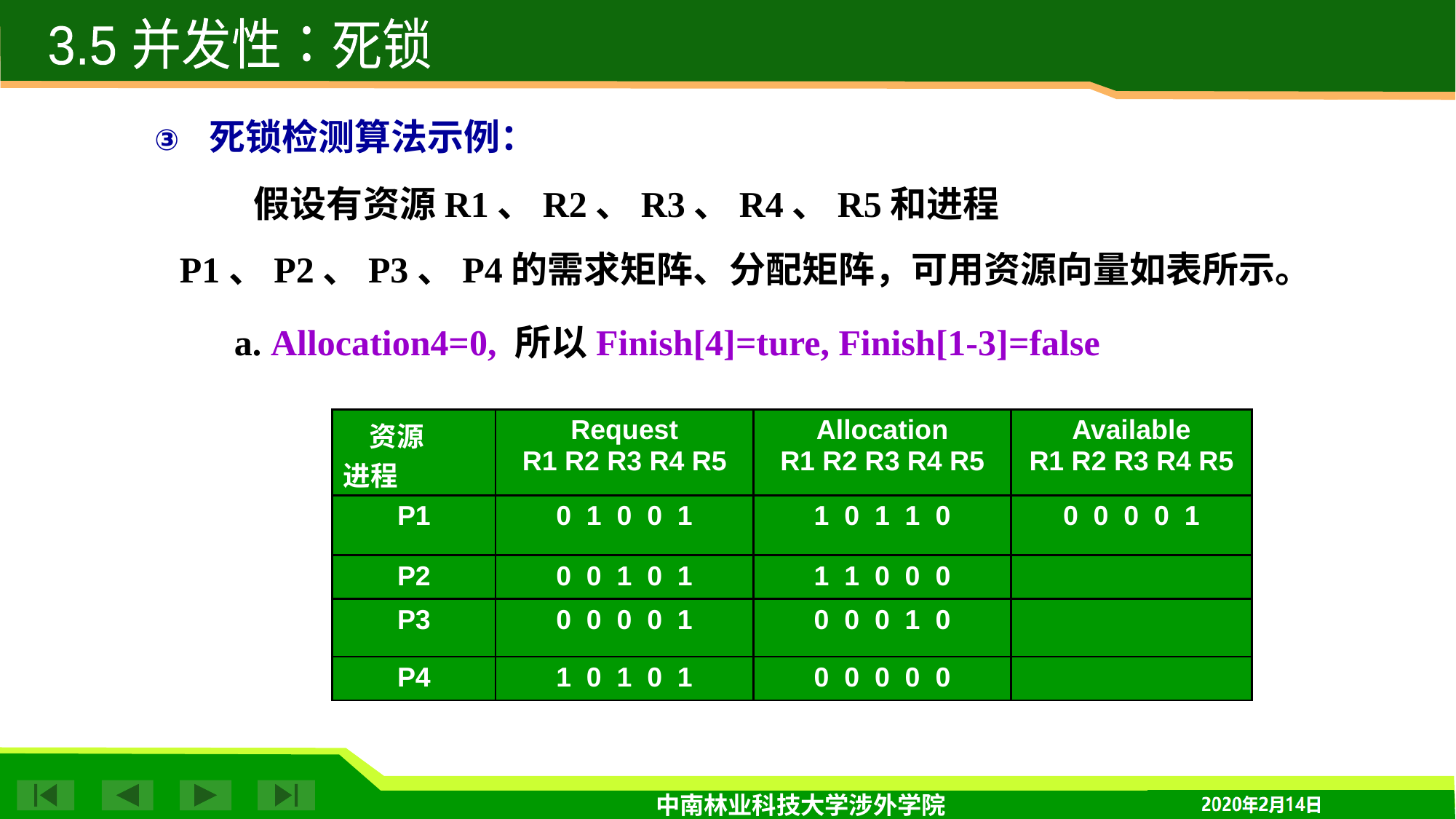

3.5 并发性：死锁
死锁检测算法示例：
        假设有资源R1、R2、R3、R4、R5和进程P1、P2、P3、P4的需求矩阵、分配矩阵，可用资源向量如表所示。
a. Allocation4=0, 所以Finish[4]=ture, Finish[1-3]=false
| 资源 进程 | Request R1 R2 R3 R4 R5 | Allocation R1 R2 R3 R4 R5 | Available R1 R2 R3 R4 R5 |
| --- | --- | --- | --- |
| P1 | 0 1 0 0 1 | 1 0 1 1 0 | 0 0 0 0 1 |
| P2 | 0 0 1 0 1 | 1 1 0 0 0 |  |
| P3 | 0 0 0 0 1 | 0 0 0 1 0 |  |
| P4 | 1 0 1 0 1 | 0 0 0 0 0 |  |